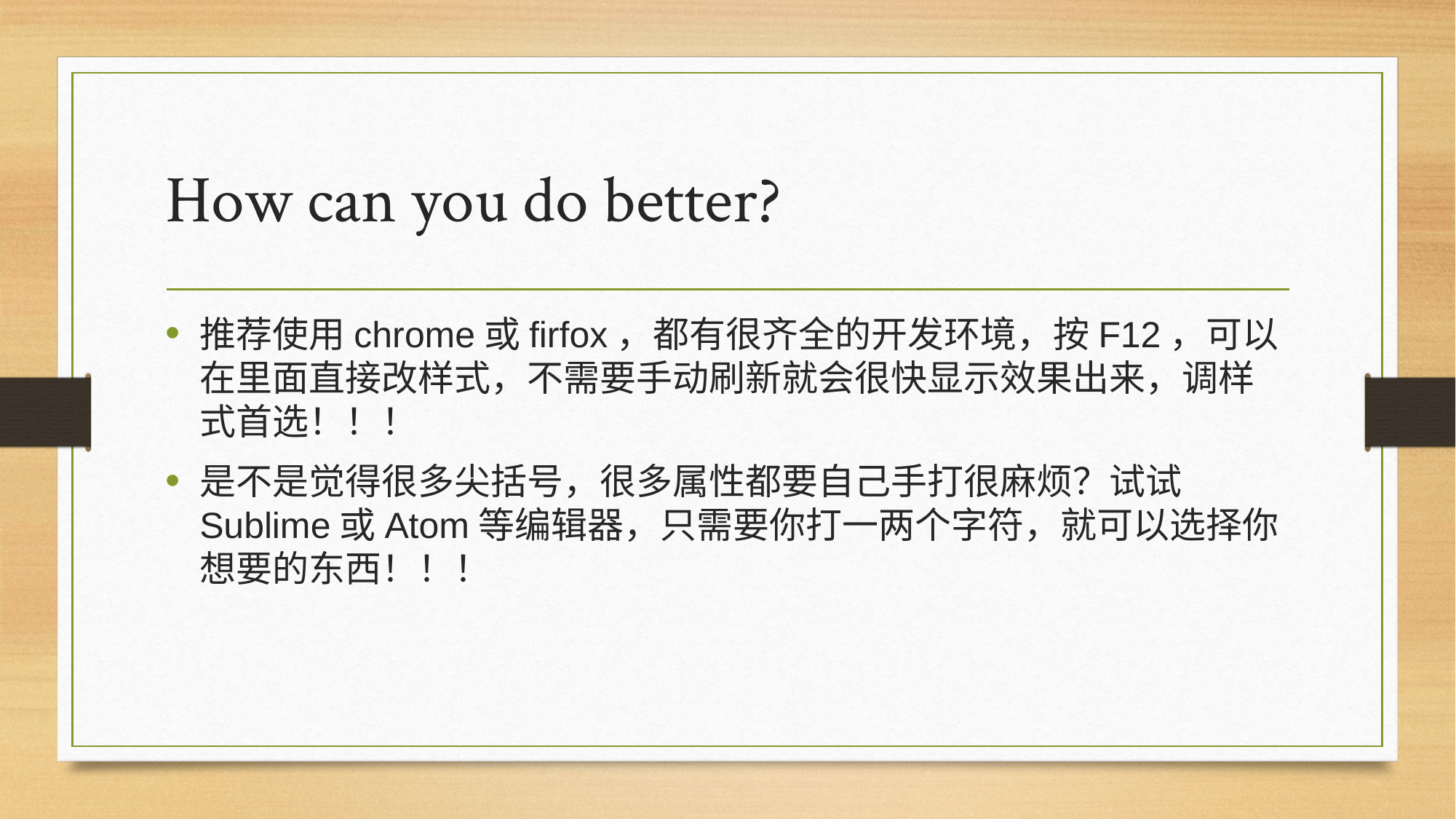

# How can you do better?
推荐使用chrome或firfox，都有很齐全的开发环境，按F12，可以在里面直接改样式，不需要手动刷新就会很快显示效果出来，调样式首选！！！
是不是觉得很多尖括号，很多属性都要自己手打很麻烦？试试Sublime或Atom等编辑器，只需要你打一两个字符，就可以选择你想要的东西！！！